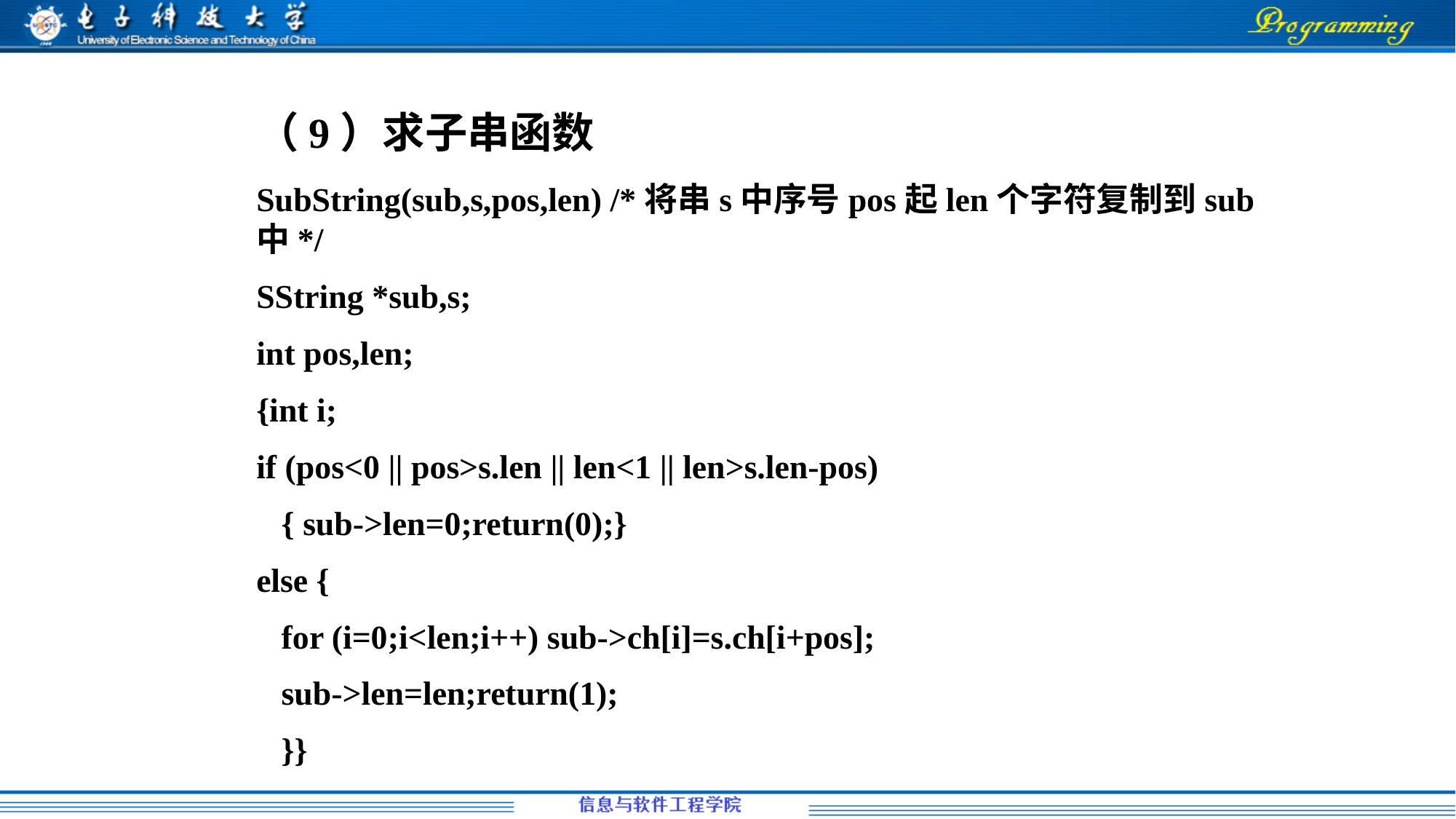

（9）求子串函数
SubString(sub,s,pos,len) /*将串s中序号pos起len个字符复制到sub中*/
SString *sub,s;
int pos,len;
{int i;
if (pos<0 || pos>s.len || len<1 || len>s.len-pos)
   { sub->len=0;return(0);}
else {
   for (i=0;i<len;i++) sub->ch[i]=s.ch[i+pos];
   sub->len=len;return(1);
   }}